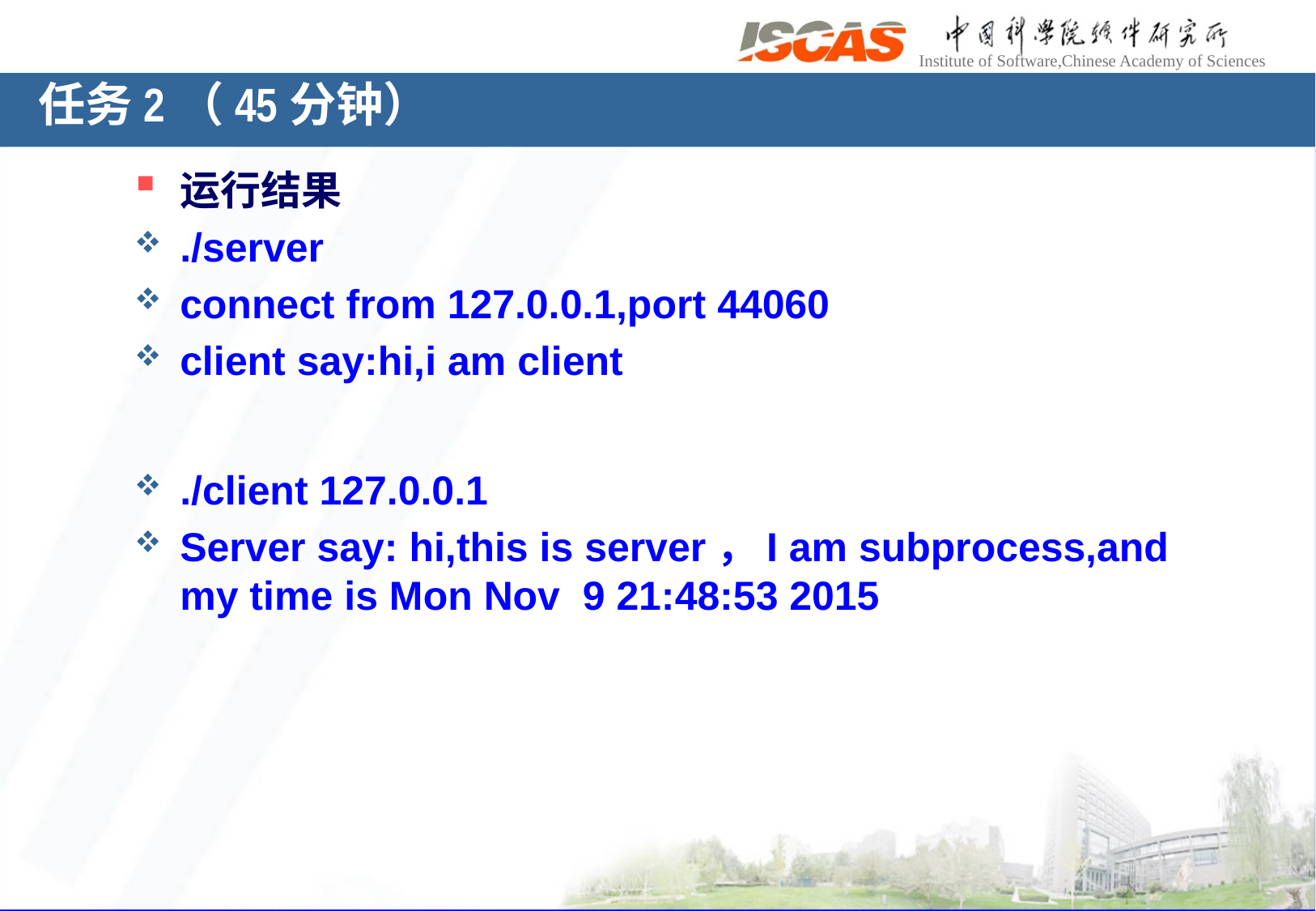

任务2（45分钟）
运行结果
./server
connect from 127.0.0.1,port 44060
client say:hi,i am client

./client 127.0.0.1
Server say: hi,this is server，I am subprocess,and my time is Mon Nov  9 21:48:53 2015